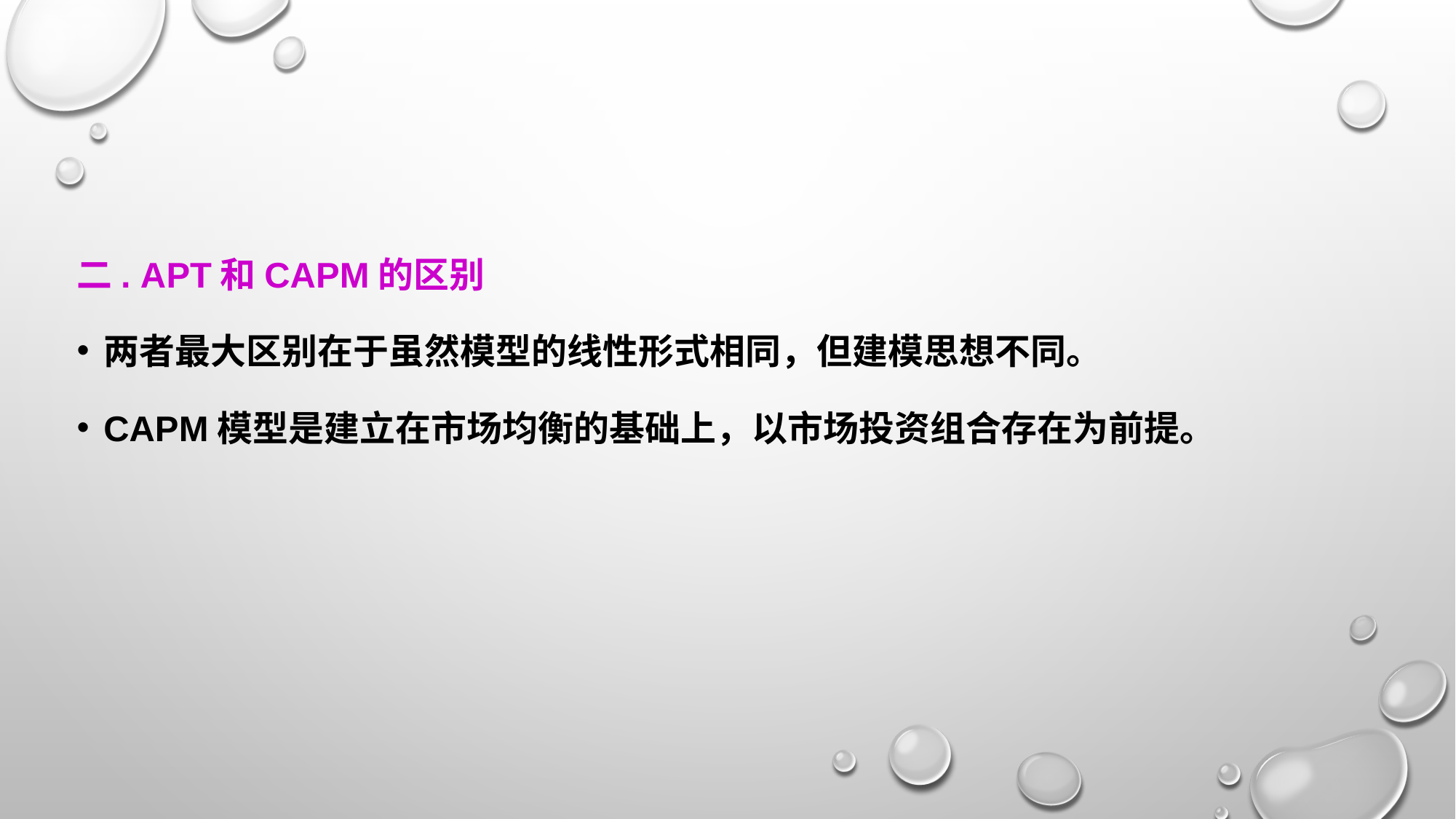

二. APT和CAPM的区别
两者最大区别在于虽然模型的线性形式相同，但建模思想不同。
CAPM模型是建立在市场均衡的基础上，以市场投资组合存在为前提。